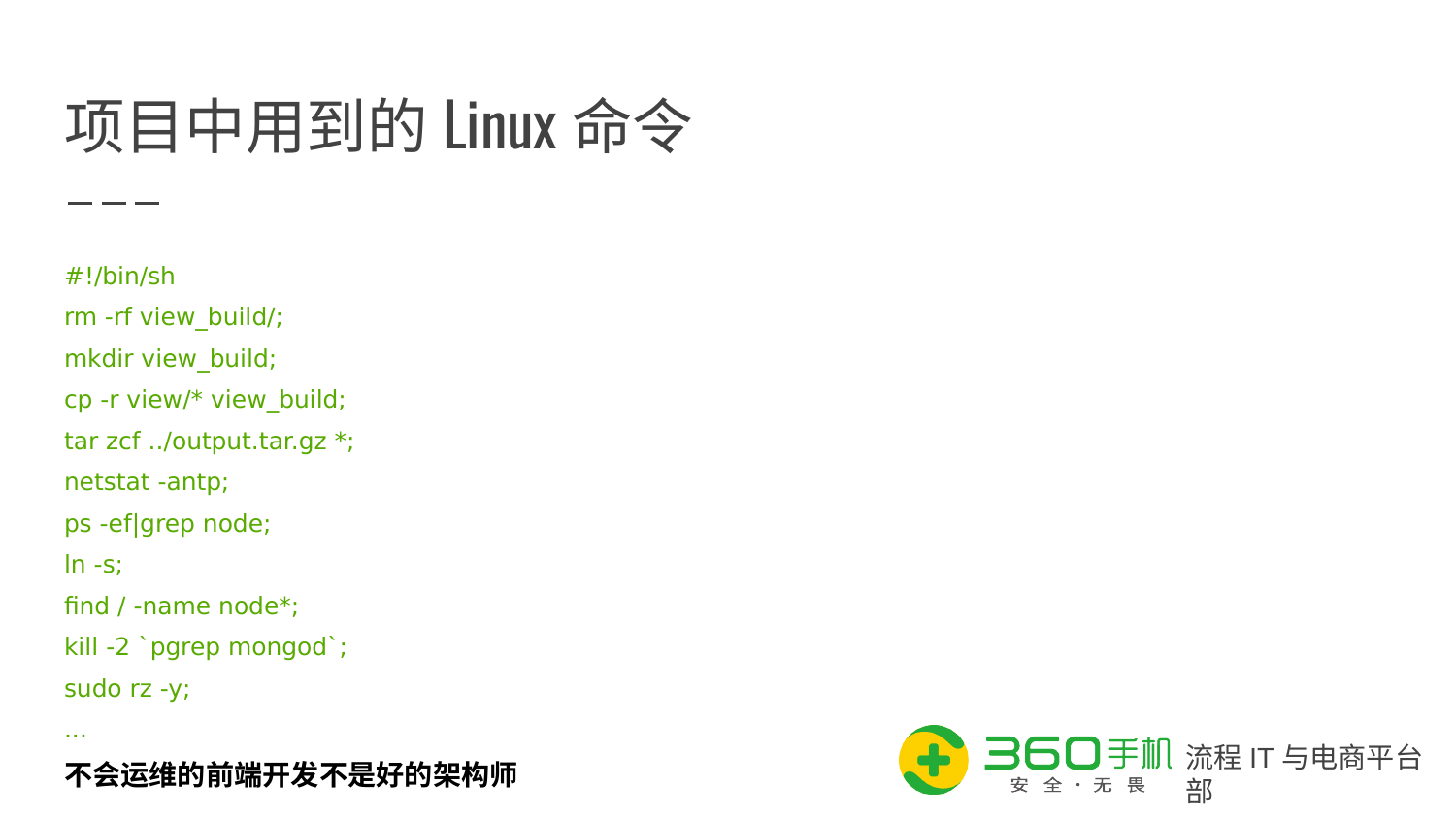

# 项目中用到的Linux命令
#!/bin/sh
rm -rf view_build/;
mkdir view_build;
cp -r view/* view_build;
tar zcf ../output.tar.gz *;
netstat -antp;
ps -ef|grep node;
ln -s;
find / -name node*;
kill -2 `pgrep mongod`;
sudo rz -y;
...
不会运维的前端开发不是好的架构师